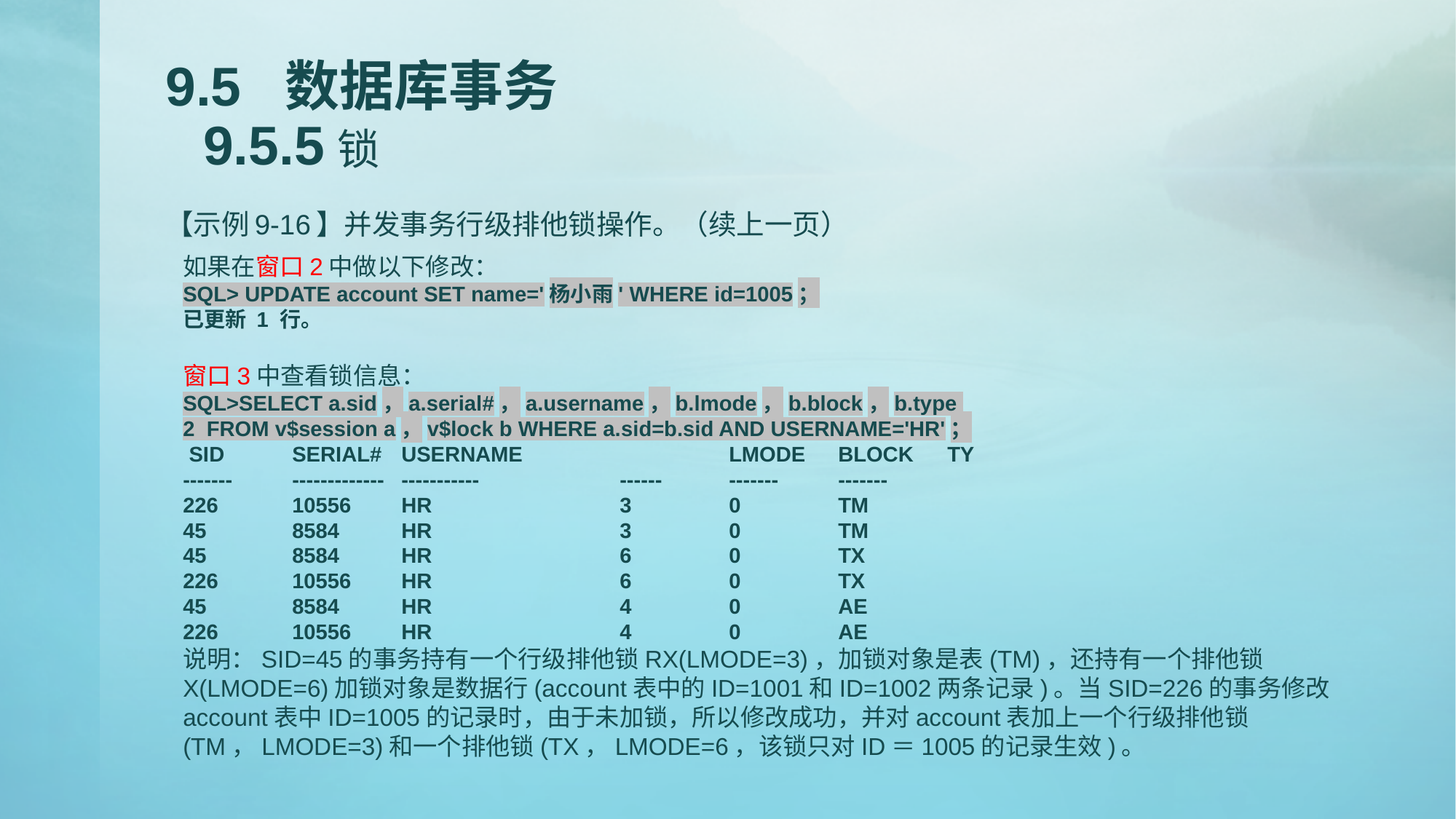

# 9.5  数据库事务 9.5.5锁
【示例9-16】并发事务行级排他锁操作。（续上一页）
如果在窗口2中做以下修改：
SQL> UPDATE account SET name='杨小雨' WHERE id=1005；
已更新 1 行。

窗口3中查看锁信息：
SQL>SELECT a.sid，a.serial#，a.username，b.lmode，b.block，b.type
2  FROM v$session a，v$lock b WHERE a.sid=b.sid AND USERNAME='HR'；
 SID	SERIAL#	USERNAME		LMODE	BLOCK	TY
-------	-------------	-----------		------	-------	-------
226	10556	HR		3	0	TM
45	8584	HR		3	0	TM
45	8584	HR		6	0	TX
226	10556	HR		6	0	TX
45	8584	HR		4	0	AE
226	10556	HR		4	0	AE
说明：SID=45的事务持有一个行级排他锁RX(LMODE=3)，加锁对象是表(TM)，还持有一个排他锁X(LMODE=6)加锁对象是数据行(account表中的ID=1001和ID=1002两条记录)。当SID=226的事务修改account表中ID=1005的记录时，由于未加锁，所以修改成功，并对account表加上一个行级排他锁(TM，LMODE=3)和一个排他锁(TX，LMODE=6，该锁只对ID＝1005的记录生效)。